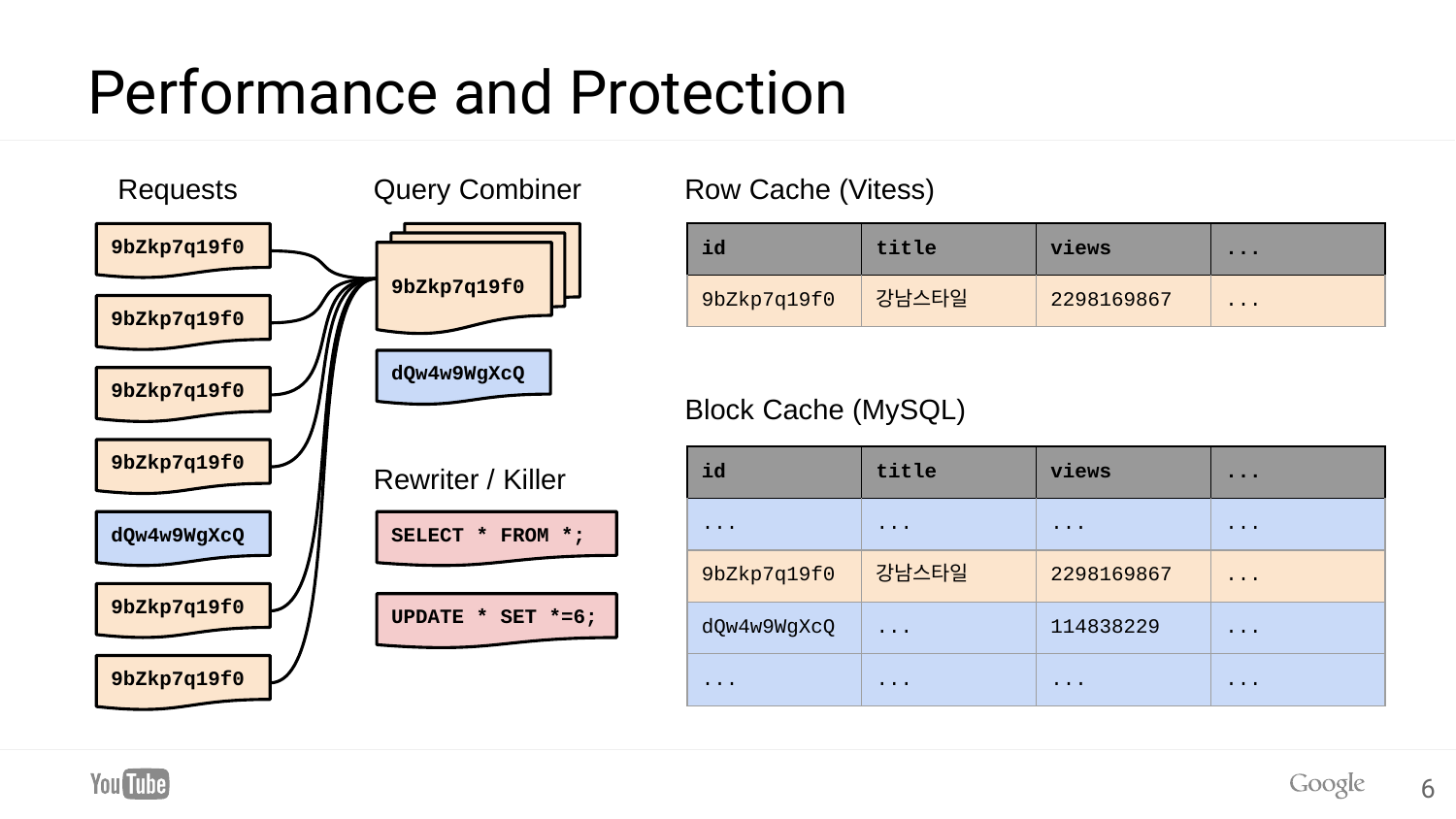

# Performance and Protection
Requests
Query Combiner
Row Cache (Vitess)
| id | title | views | ... |
| --- | --- | --- | --- |
| 9bZkp7q19f0 | 강남스타일 | 2298169867 | ... |
9bZkp7q19f0
9bZkp7q19f0
9bZkp7q19f0
dQw4w9WgXcQ
9bZkp7q19f0
Block Cache (MySQL)
9bZkp7q19f0
Rewriter / Killer
| id | title | views | ... |
| --- | --- | --- | --- |
| ... | ... | ... | ... |
| 9bZkp7q19f0 | 강남스타일 | 2298169867 | ... |
| dQw4w9WgXcQ | ... | 114838229 | ... |
| ... | ... | ... | ... |
SELECT * FROM *;
dQw4w9WgXcQ
9bZkp7q19f0
UPDATE * SET *=6;
9bZkp7q19f0
6